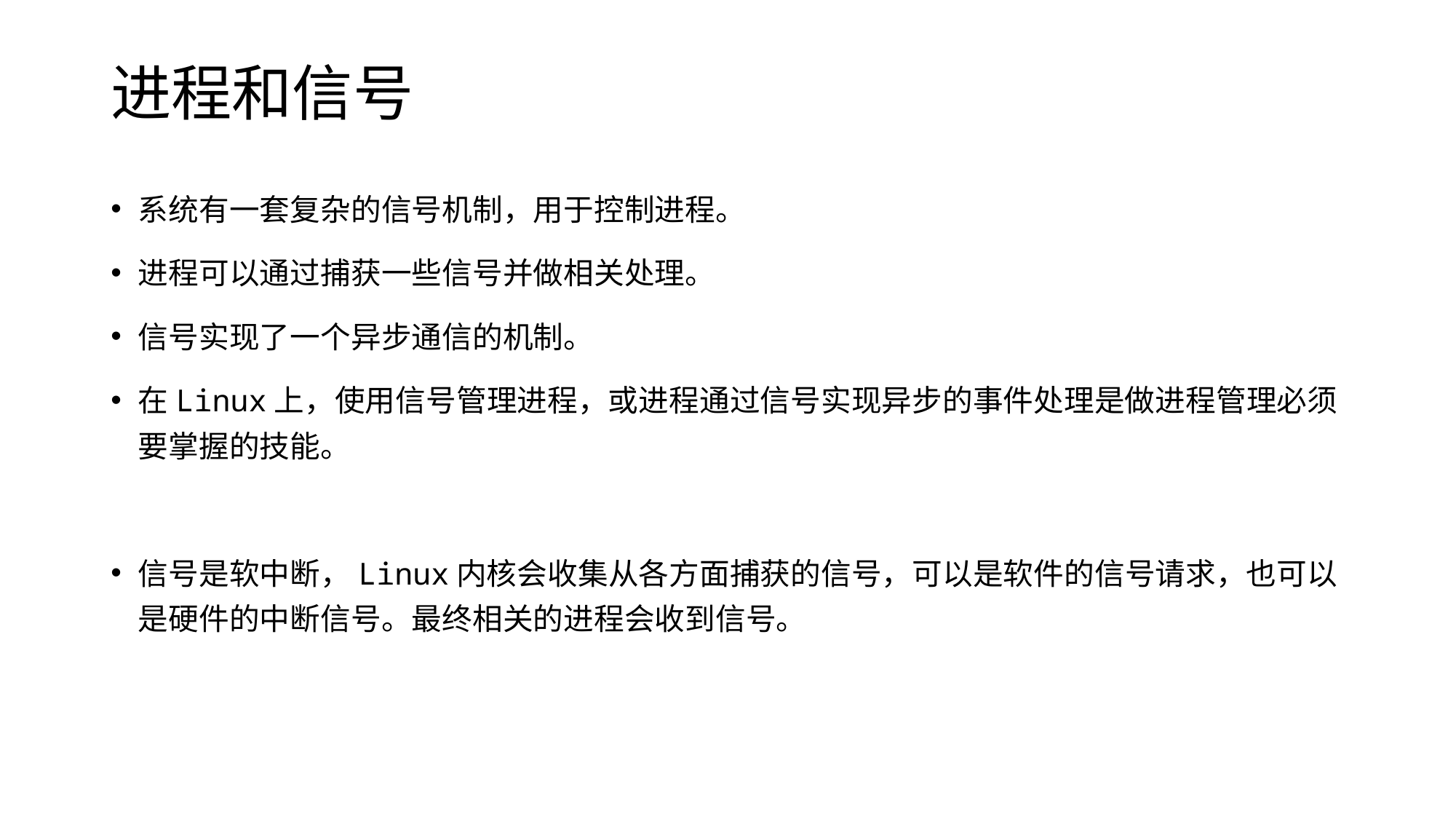

# 进程和信号
系统有一套复杂的信号机制，用于控制进程。
进程可以通过捕获一些信号并做相关处理。
信号实现了一个异步通信的机制。
在Linux上，使用信号管理进程，或进程通过信号实现异步的事件处理是做进程管理必须要掌握的技能。

信号是软中断，Linux内核会收集从各方面捕获的信号，可以是软件的信号请求，也可以是硬件的中断信号。最终相关的进程会收到信号。